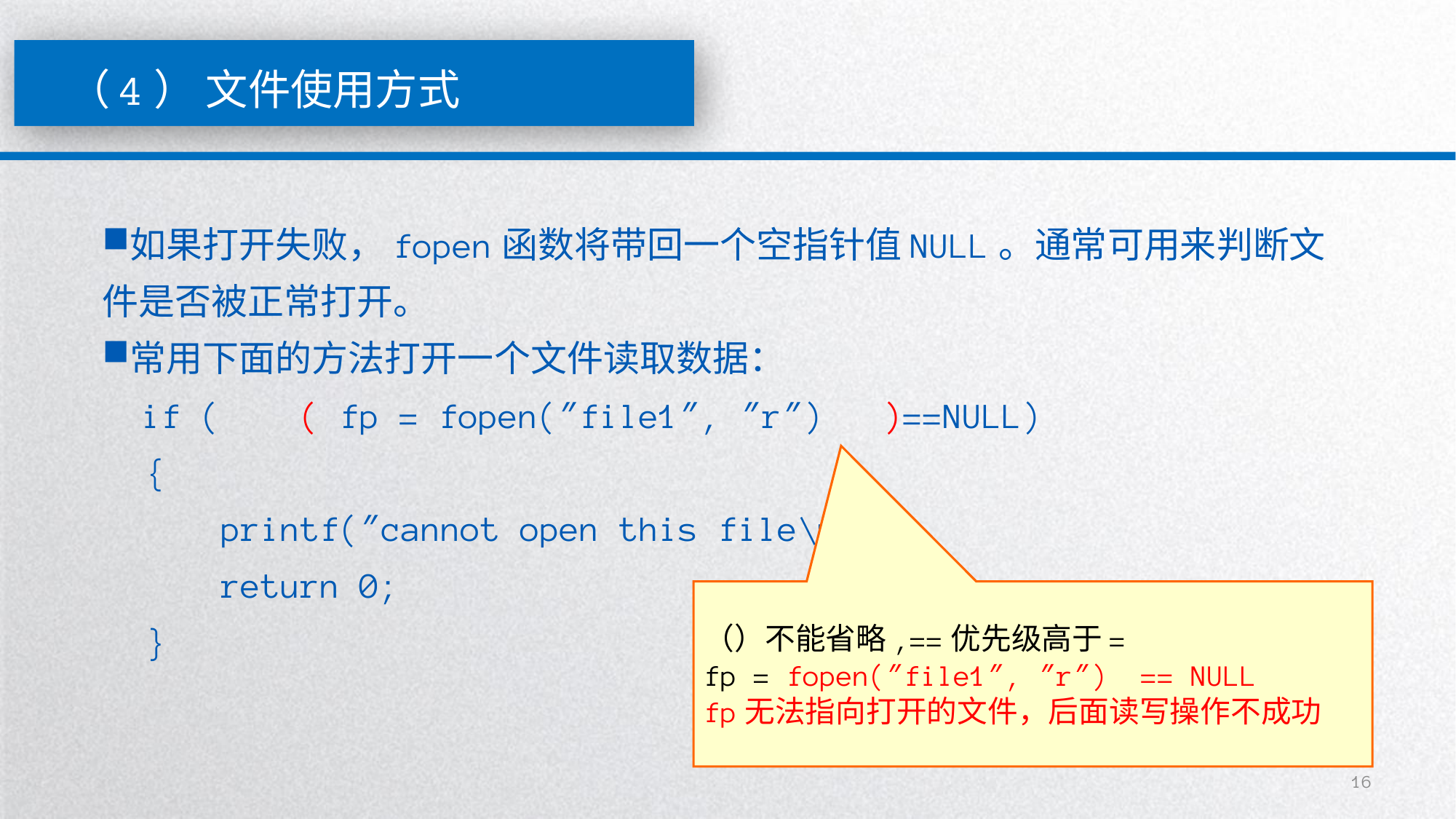

（4） 文件使用方式

如果打开失败，fopen函数将带回一个空指针值NULL。通常可用来判断文件是否被正常打开。
常用下面的方法打开一个文件读取数据：
  if (    ( fp = fopen(″file1″, ″r″)   )==NULL)
　{
      printf(″cannot open this file\n″);
      return 0;
　}
（）不能省略,==优先级高于=
fp = fopen(″file1″, ″r″)  == NULL
fp无法指向打开的文件，后面读写操作不成功
16